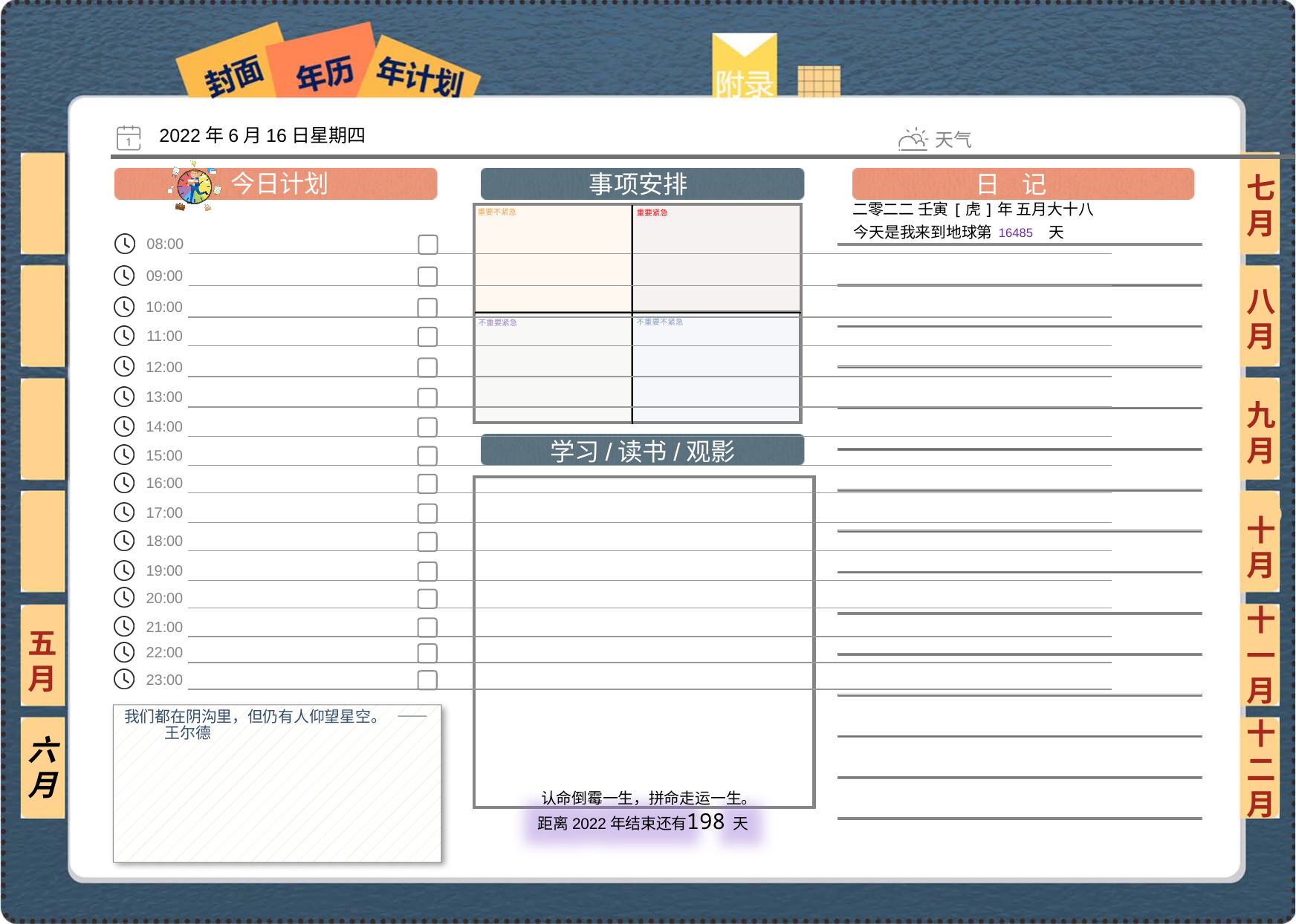

2022年6月16日星期四
七月
二零二二 壬寅[虎]年 五月大十八
16485
八月
九月
十月
十一月
五月
我们都在阴沟里，但仍有人仰望星空。   —— 王尔德

六月
十二月
198
 认命倒霉一生，拼命走运一生。